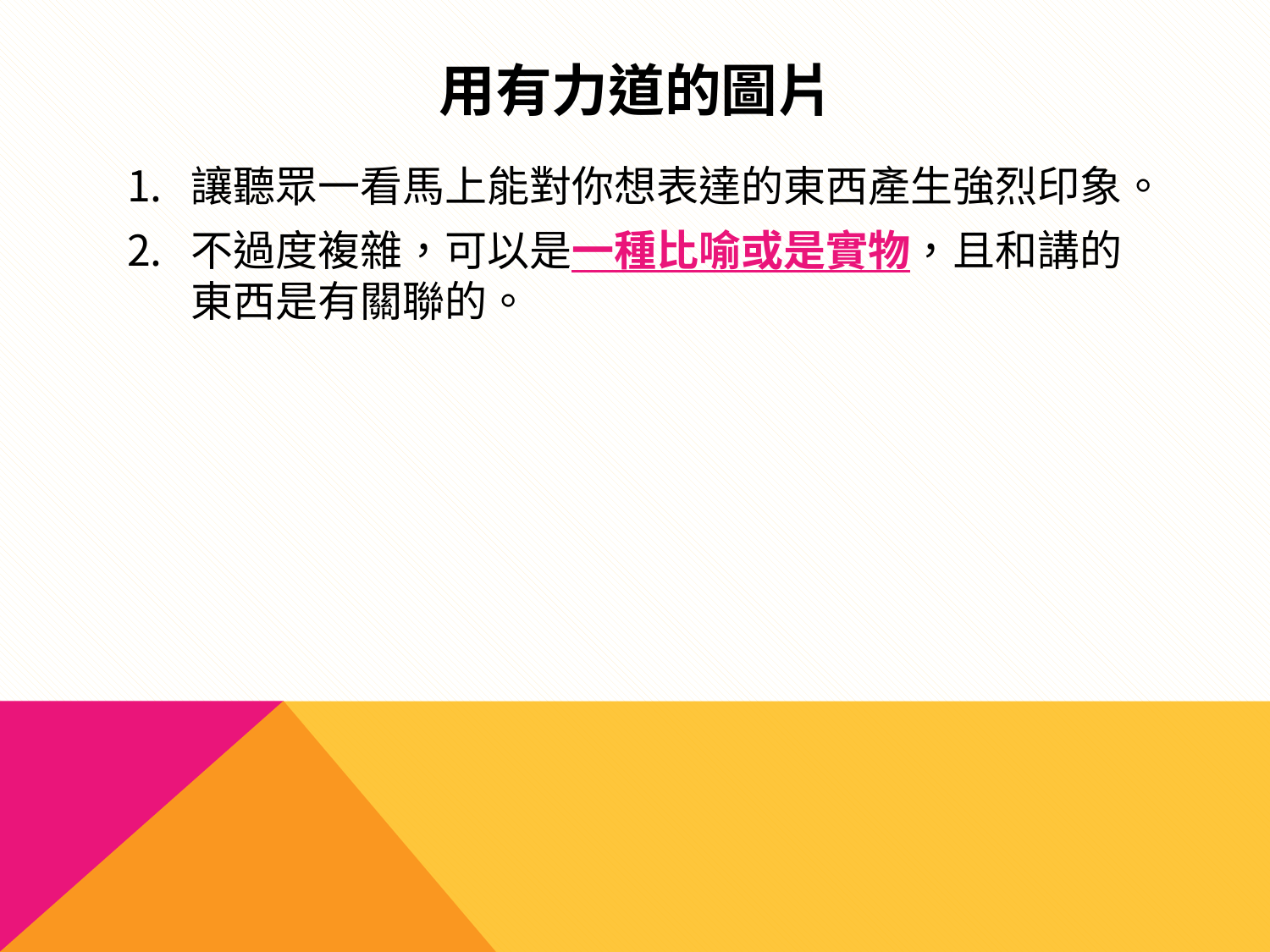

# 用有力道的圖片
讓聽眾一看馬上能對你想表達的東西產生強烈印象。
不過度複雜，可以是一種比喻或是實物，且和講的東西是有關聯的。